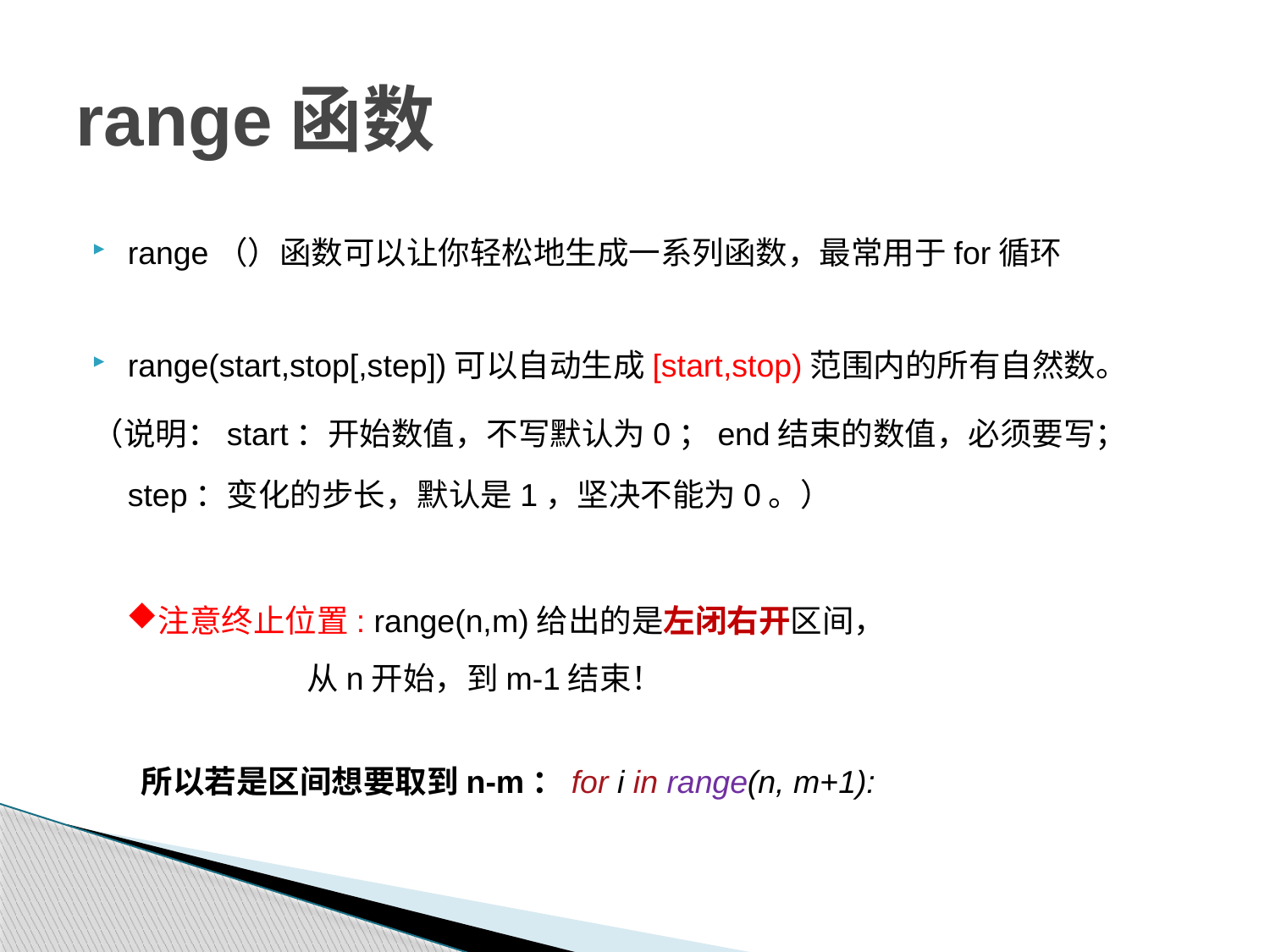

# range函数
range（）函数可以让你轻松地生成一系列函数，最常用于for循环

range(start,stop[,step])可以自动生成[start,stop)范围内的所有自然数。
（说明：start：开始数值，不写默认为0；end结束的数值，必须要写；step：变化的步长，默认是1，坚决不能为0。）

注意终止位置: range(n,m)给出的是左闭右开区间，
                        从n开始，到m-1结束！
所以若是区间想要取到n-m：for i in range(n, m+1):